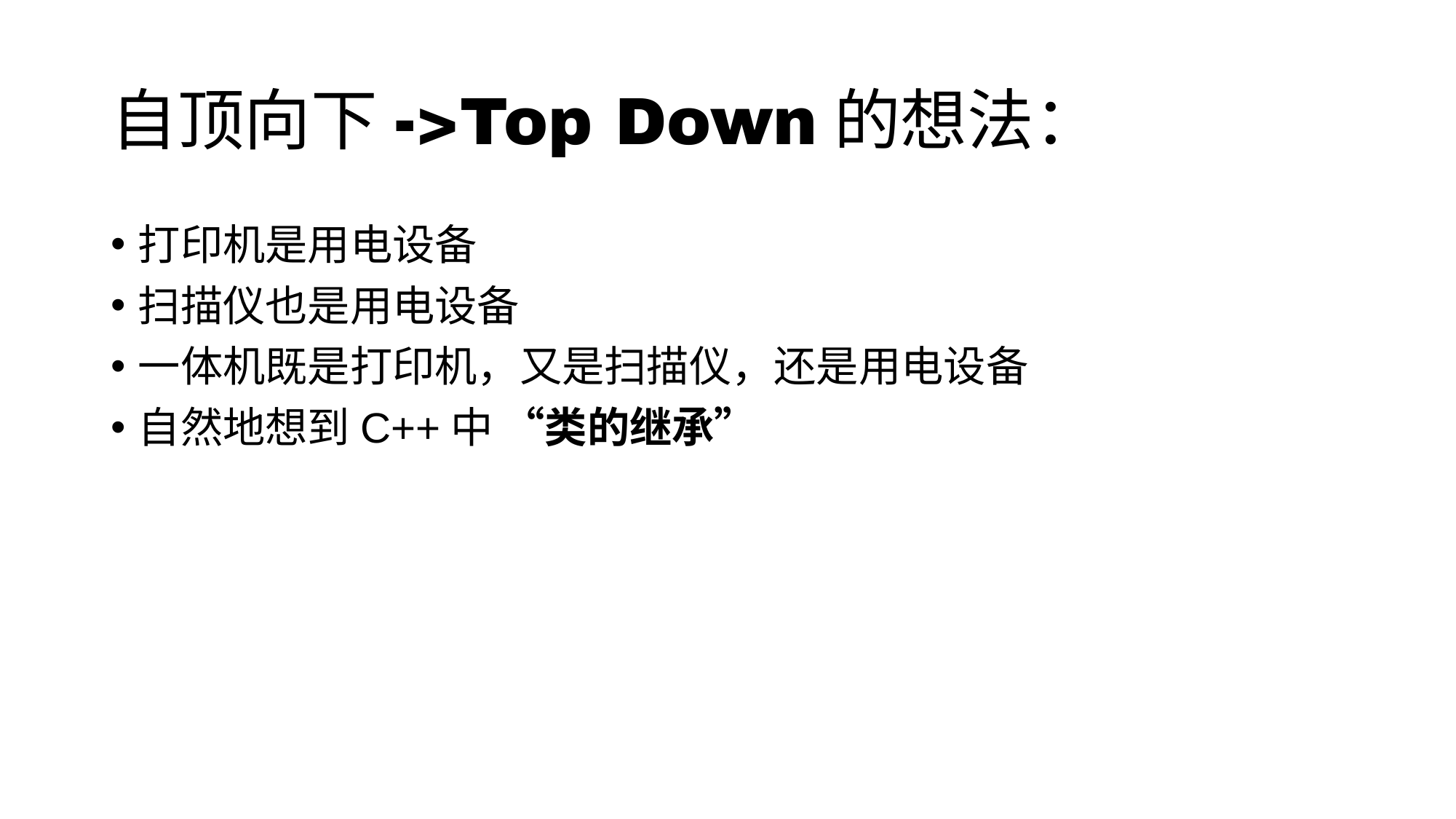

# 自顶向下->Top Down的想法：
打印机是用电设备
扫描仪也是用电设备
一体机既是打印机，又是扫描仪，还是用电设备
自然地想到C++中 “类的继承”